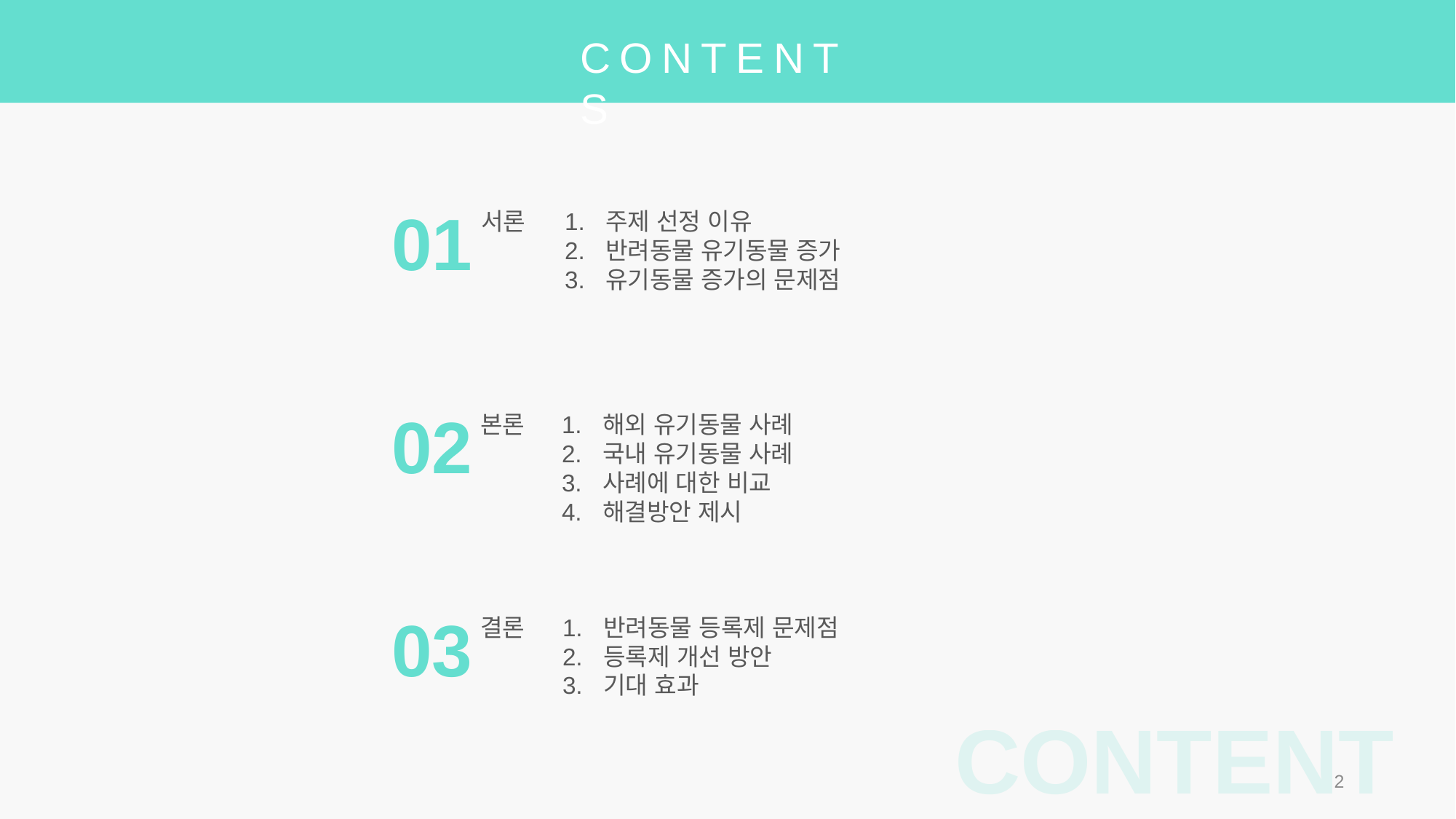

CONTENTS
01
서론
02
본론
03
결론
주제 선정 이유
반려동물 유기동물 증가
유기동물 증가의 문제점

해외 유기동물 사례
국내 유기동물 사례
사례에 대한 비교
해결방안 제시
반려동물 등록제 문제점
등록제 개선 방안
기대 효과
CONTENTS
2